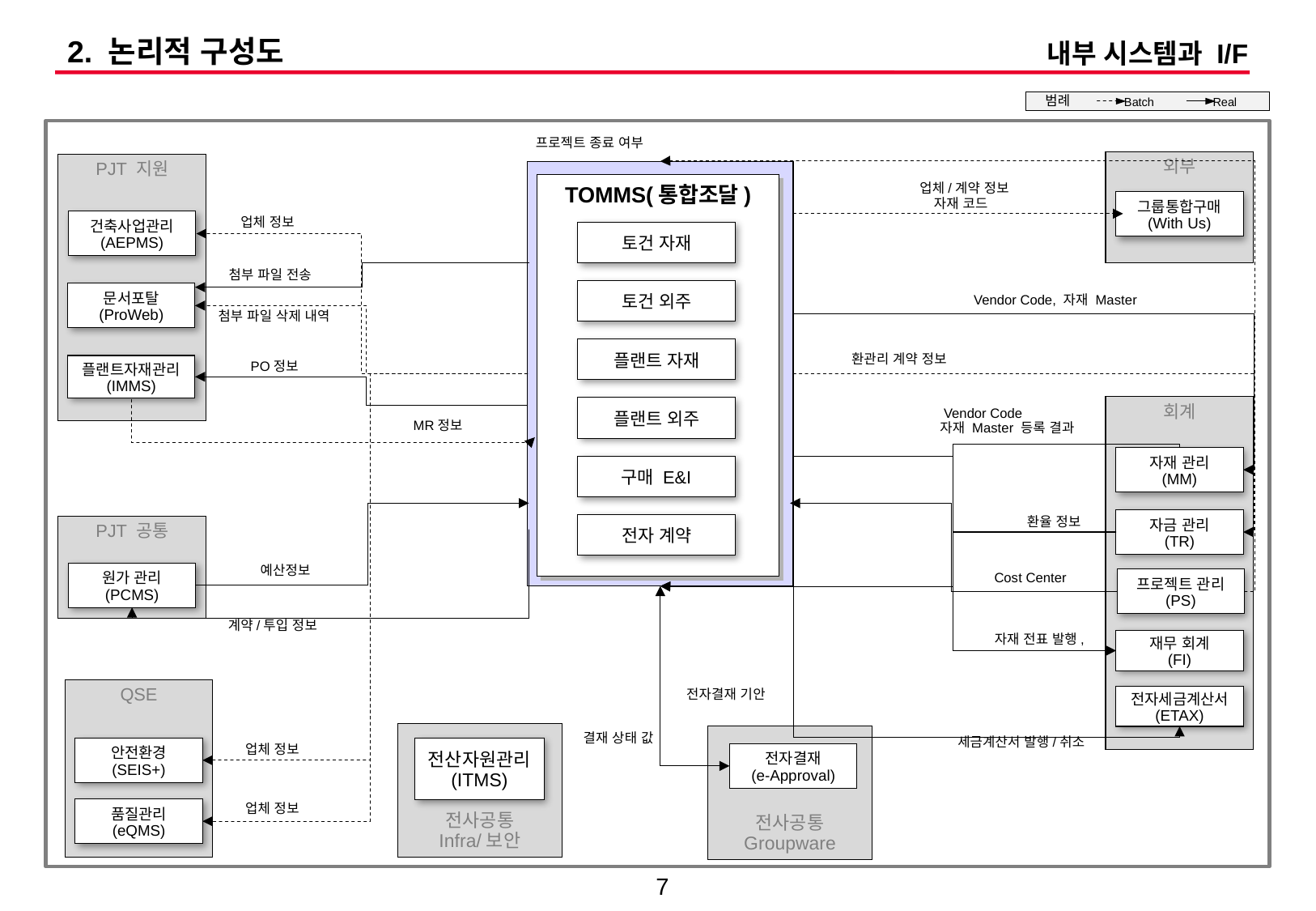

# 2. 논리적 구성도
내부 시스템과 I/F
범례
Batch
Real

프로젝트 종료 여부
외부
PJT 지원

TOMMS(통합조달)

 업체/계약 정보
자재 코드
그룹통합구매
(With Us)
건축사업관리
(AEPMS)
업체 정보
토건 자재
첨부 파일 전송

토건 외주
문서포탈
(ProWeb)
 Vendor Code, 자재 Master

첨부 파일 삭제 내역
플랜트 자재
 환관리 계약 정보
플랜트자재관리
(IMMS)
PO정보
회계
플랜트 외주
 Vendor Code
자재 Master 등록 결과
MR정보
자재 관리
(MM)
구매 E&I
자금 관리
(TR)
 환율 정보
전자 계약
PJT 공통
예산정보
원가 관리
(PCMS)
프로젝트 관리
(PS)
Cost Center
계약/투입 정보
자재 전표 발행,
재무 회계
(FI)
QSE
전자세금계산서
(ETAX)
 전자결재 기안
전사공통
Infra/보안
전산자원관리
(ITMS)
전사공통
Groupware
 결재 상태 값
세금계산서 발행/취소
안전환경
(SEIS+)
업체 정보
전자결재
(e-Approval)
품질관리
(eQMS)
업체 정보